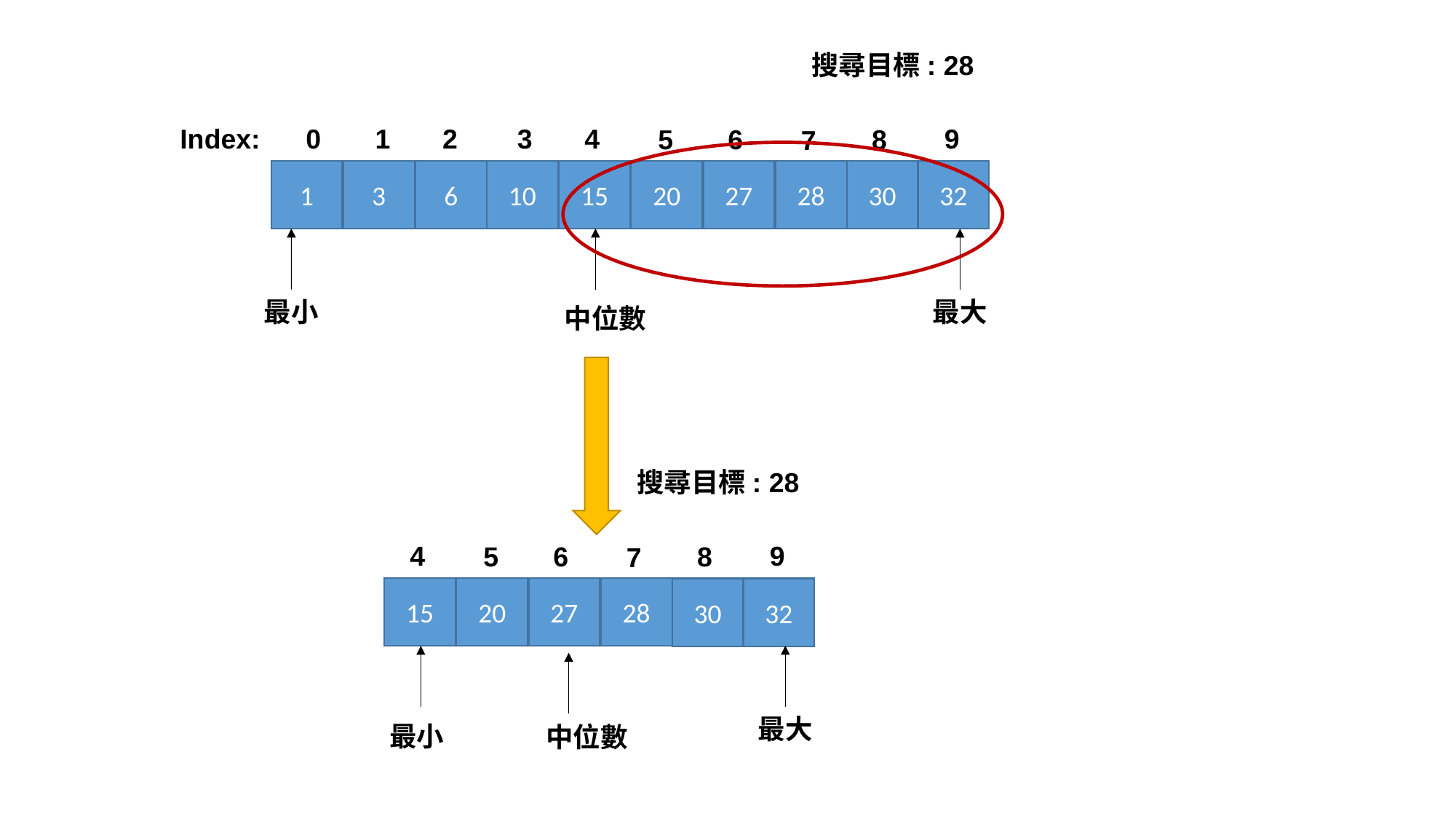

搜尋目標: 28
3
4
9
Index:      0
1
2
5
6
8
7

3
10
15
20
27
28
1
6
30
32
最小
最大
中位數

搜尋目標: 28
4
9
5
6
8
7
15
20
27
28
30
32
最大
最小
中位數